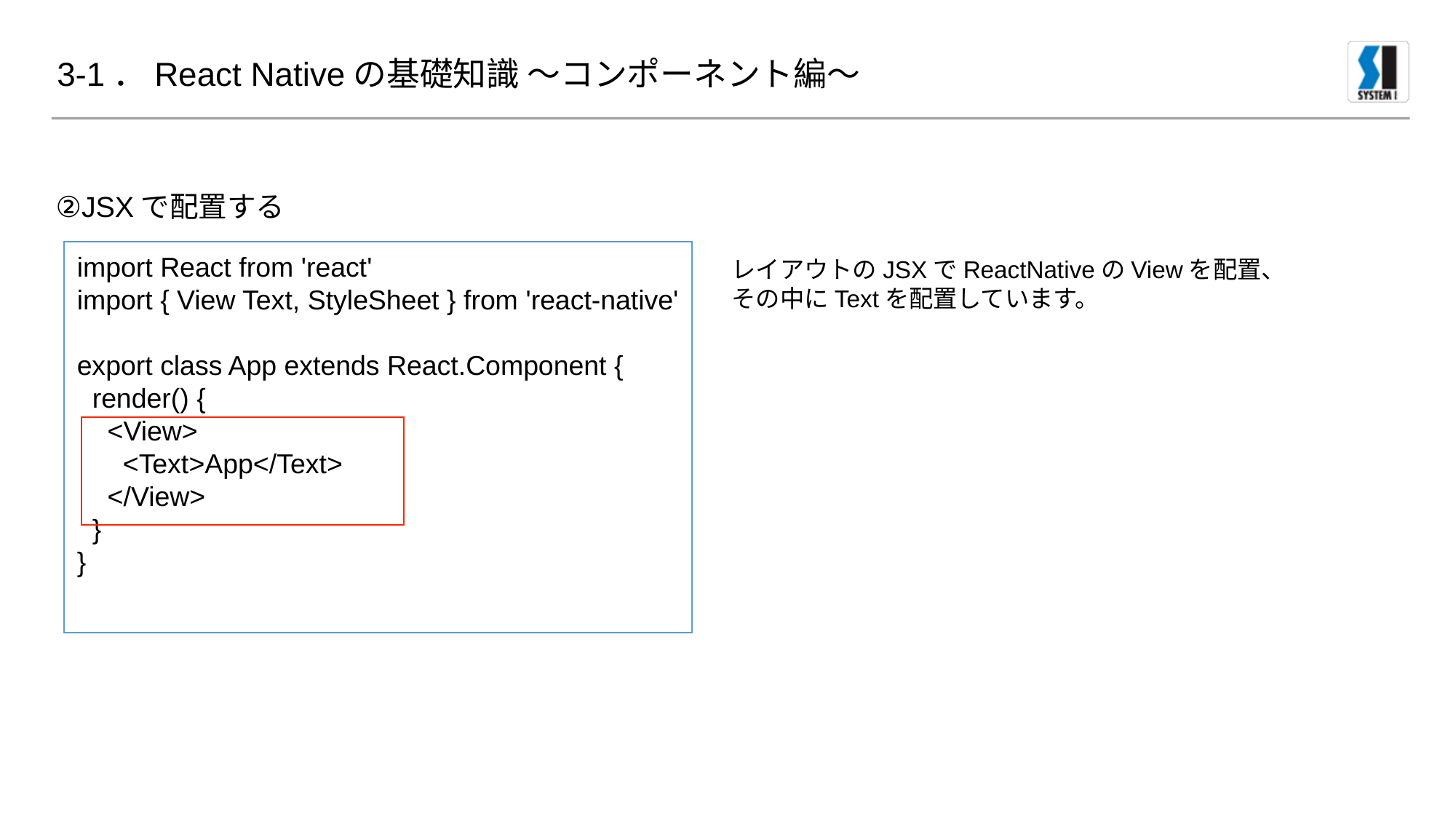

# 3-1．React Nativeの基礎知識 ～コンポーネント編～
②JSXで配置する

import React from 'react'
import { View Text, StyleSheet } from 'react-native'

export class App extends React.Component {
  render() {
    <View>
      <Text>App</Text>
    </View>
  }
}
レイアウトのJSXでReactNativeのViewを配置、
その中にTextを配置しています。